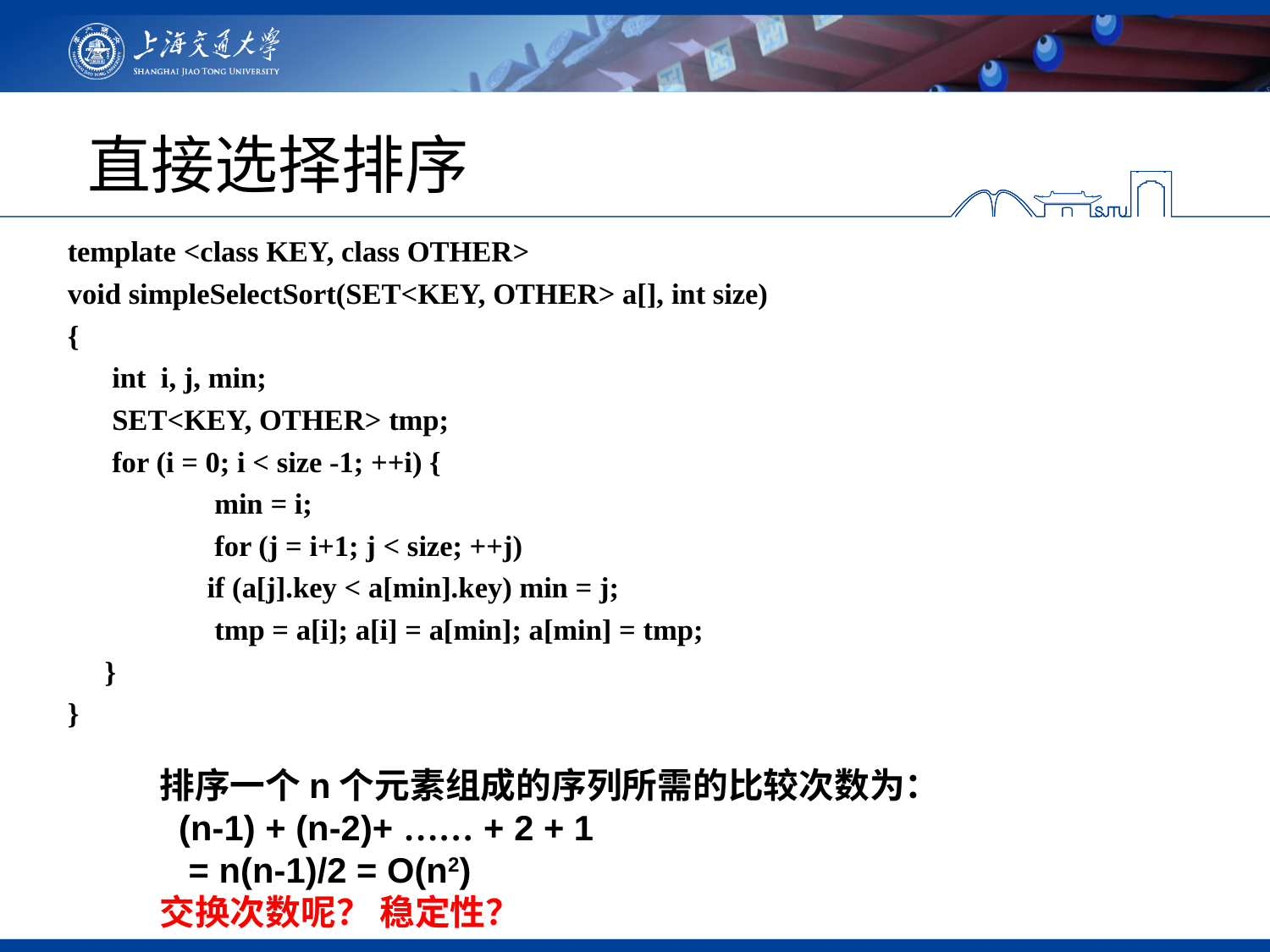

# 直接选择排序
template <class KEY, class OTHER>
void simpleSelectSort(SET<KEY, OTHER> a[], int size)
{
      int  i, j, min;
      SET<KEY, OTHER> tmp;
      for (i = 0; i < size -1; ++i) {
	        min = i;
	        for (j = i+1; j < size; ++j)
		       if (a[j].key < a[min].key) min = j;
	        tmp = a[i]; a[i] = a[min]; a[min] = tmp;
     }
}
排序一个n个元素组成的序列所需的比较次数为：
  (n-1) + (n-2)+ …… + 2 + 1
   = n(n-1)/2 = O(n2)
交换次数呢？ 稳定性？